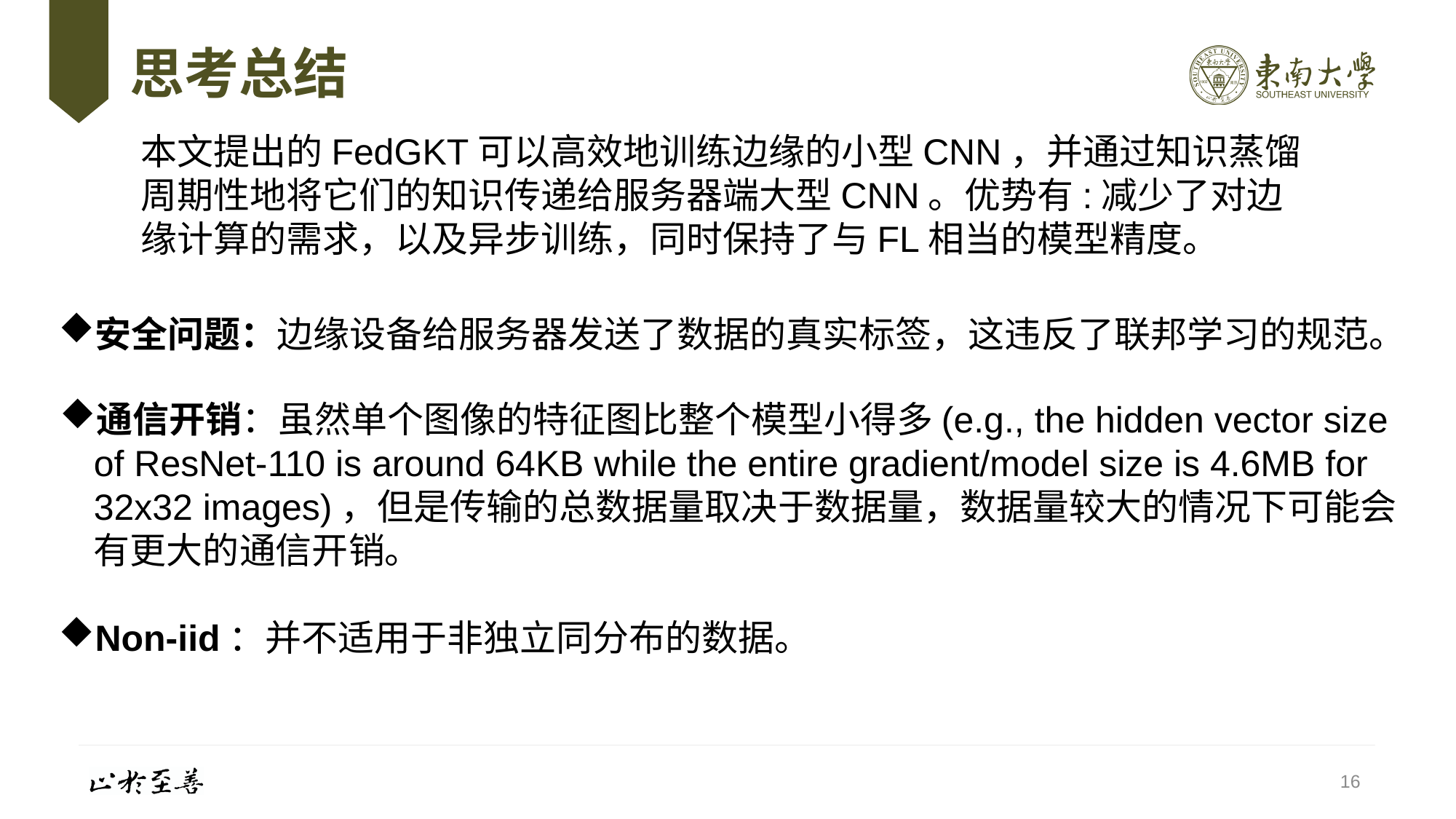

# 思考总结
本文提出的FedGKT可以高效地训练边缘的小型CNN，并通过知识蒸馏周期性地将它们的知识传递给服务器端大型CNN。优势有:减少了对边缘计算的需求，以及异步训练，同时保持了与FL相当的模型精度。
安全问题：边缘设备给服务器发送了数据的真实标签，这违反了联邦学习的规范。
通信开销：虽然单个图像的特征图比整个模型小得多(e.g., the hidden vector size of ResNet-110 is around 64KB while the entire gradient/model size is 4.6MB for 32x32 images)，但是传输的总数据量取决于数据量，数据量较大的情况下可能会有更大的通信开销。
Non-iid：并不适用于非独立同分布的数据。
16